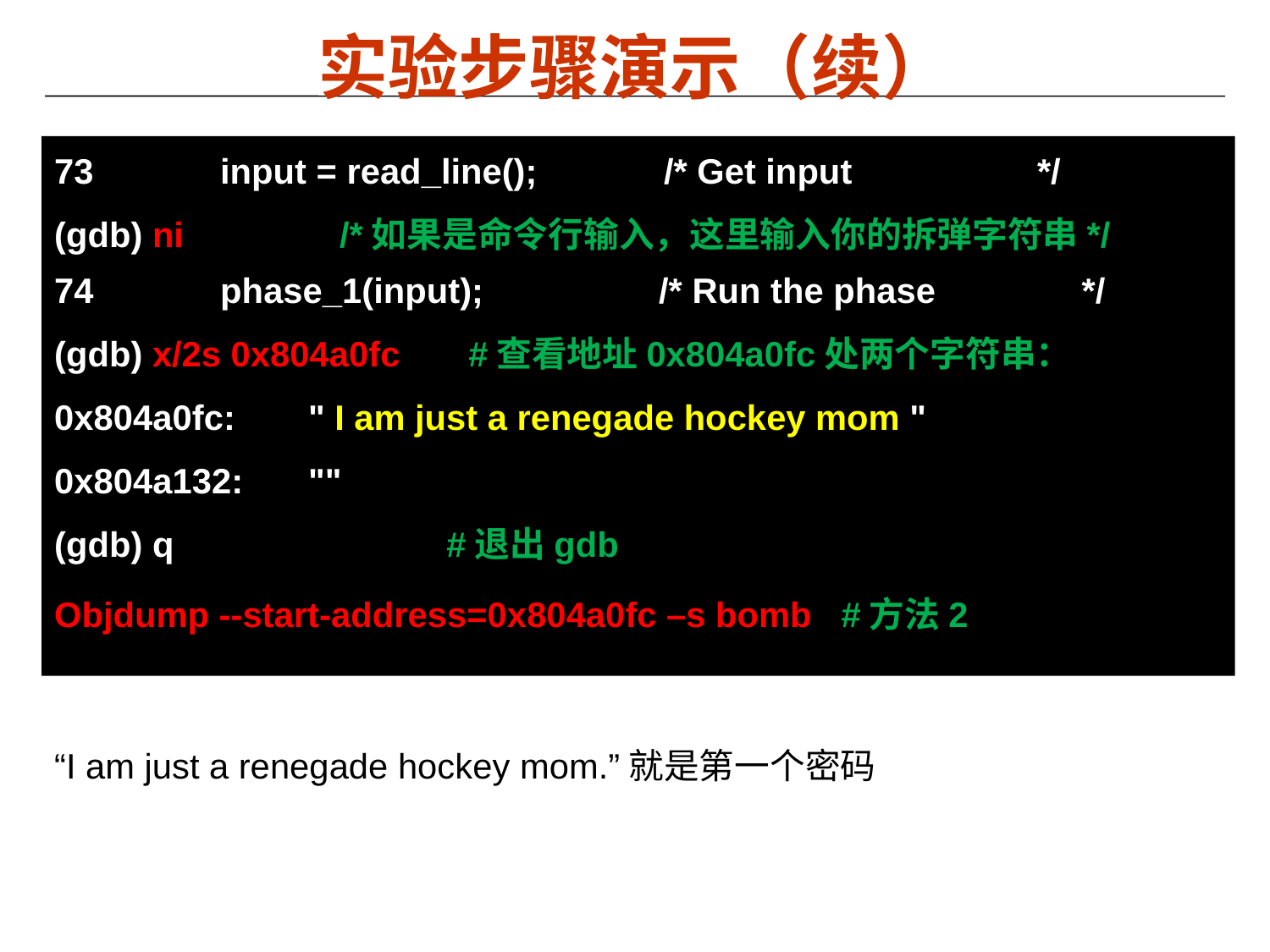

# 实验步骤演示（续）
73	    input = read_line();             /* Get input                   */
(gdb) ni                /*如果是命令行输入，这里输入你的拆弹字符串*/
74	    phase_1(input);                  /* Run the phase               */
(gdb) x/2s 0x804a0fc       #查看地址0x804a0fc处两个字符串：
0x804a0fc:	" I am just a renegade hockey mom "
0x804a132:	""
(gdb) q                            #退出gdb
Objdump --start-address=0x804a0fc –s bomb   #方法2

“I am just a renegade hockey mom.”就是第一个密码